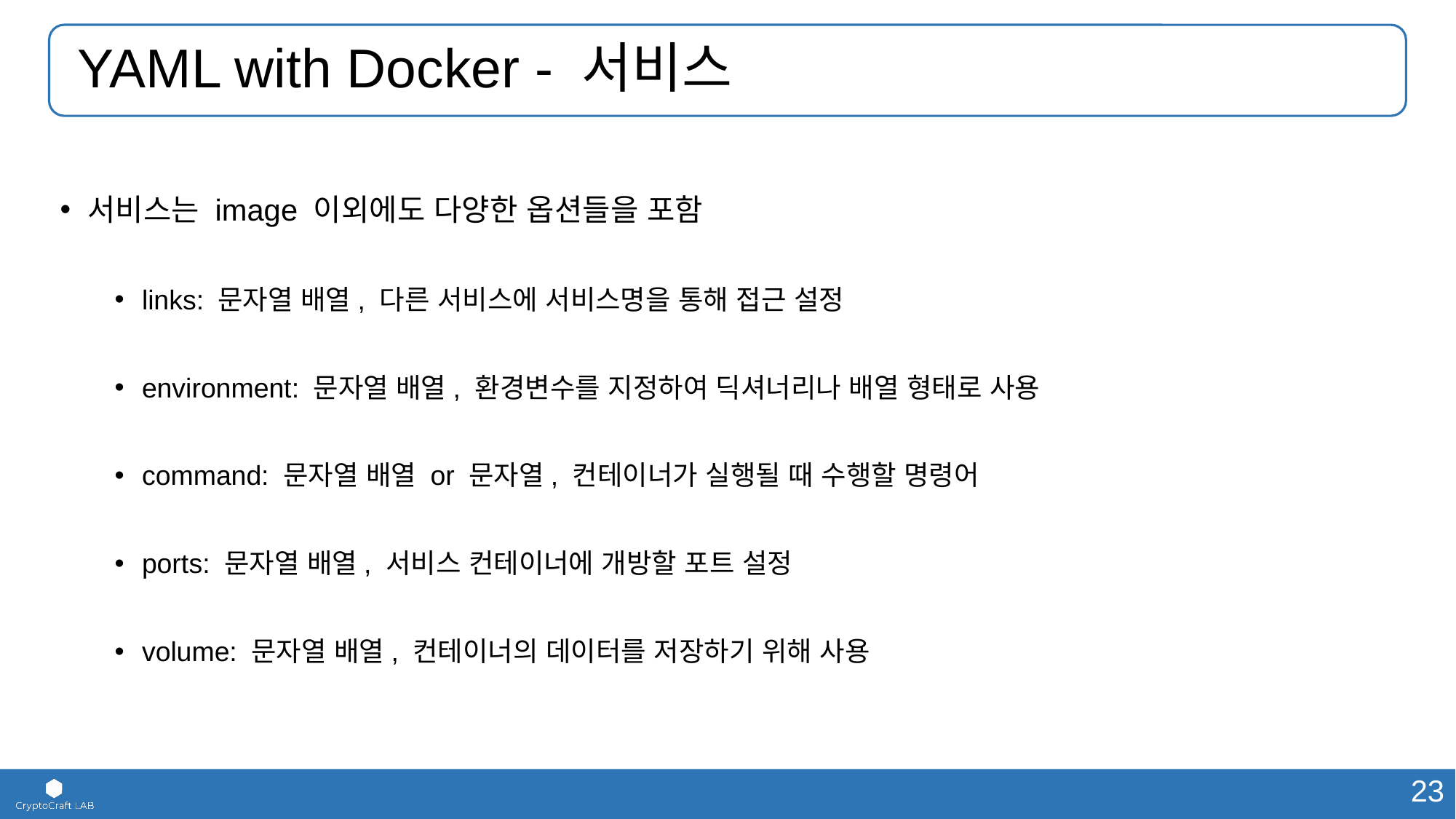

# YAML with Docker - 서비스

서비스는 image 이외에도 다양한 옵션들을 포함

links: 문자열 배열, 다른 서비스에 서비스명을 통해 접근 설정

environment: 문자열 배열, 환경변수를 지정하여 딕셔너리나 배열 형태로 사용

command: 문자열 배열 or 문자열, 컨테이너가 실행될 때 수행할 명령어

ports: 문자열 배열, 서비스 컨테이너에 개방할 포트 설정

volume: 문자열 배열, 컨테이너의 데이터를 저장하기 위해 사용